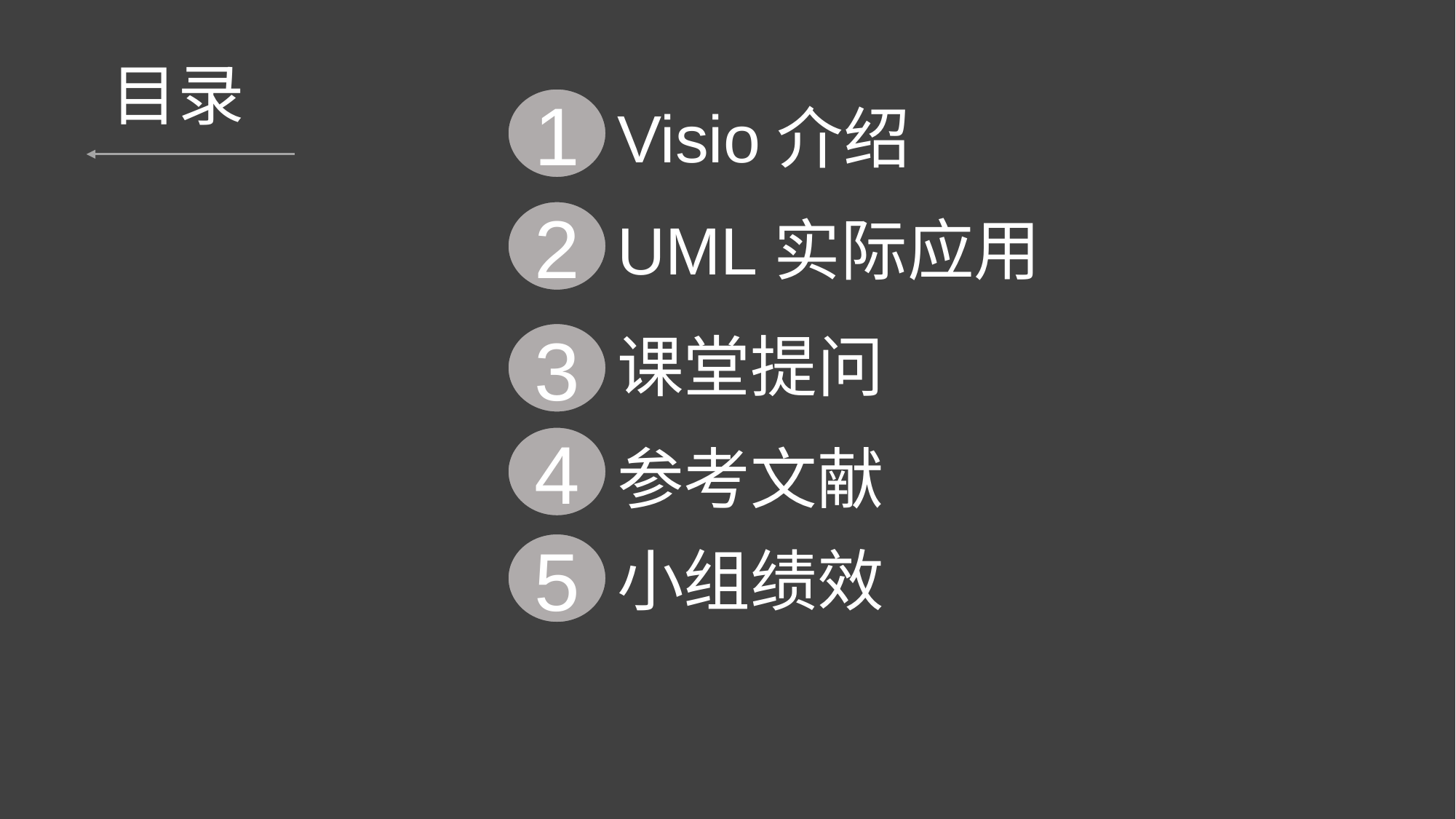

# 目录
1
Visio介绍
2
UML实际应用
3
课堂提问
4
参考文献
5
小组绩效